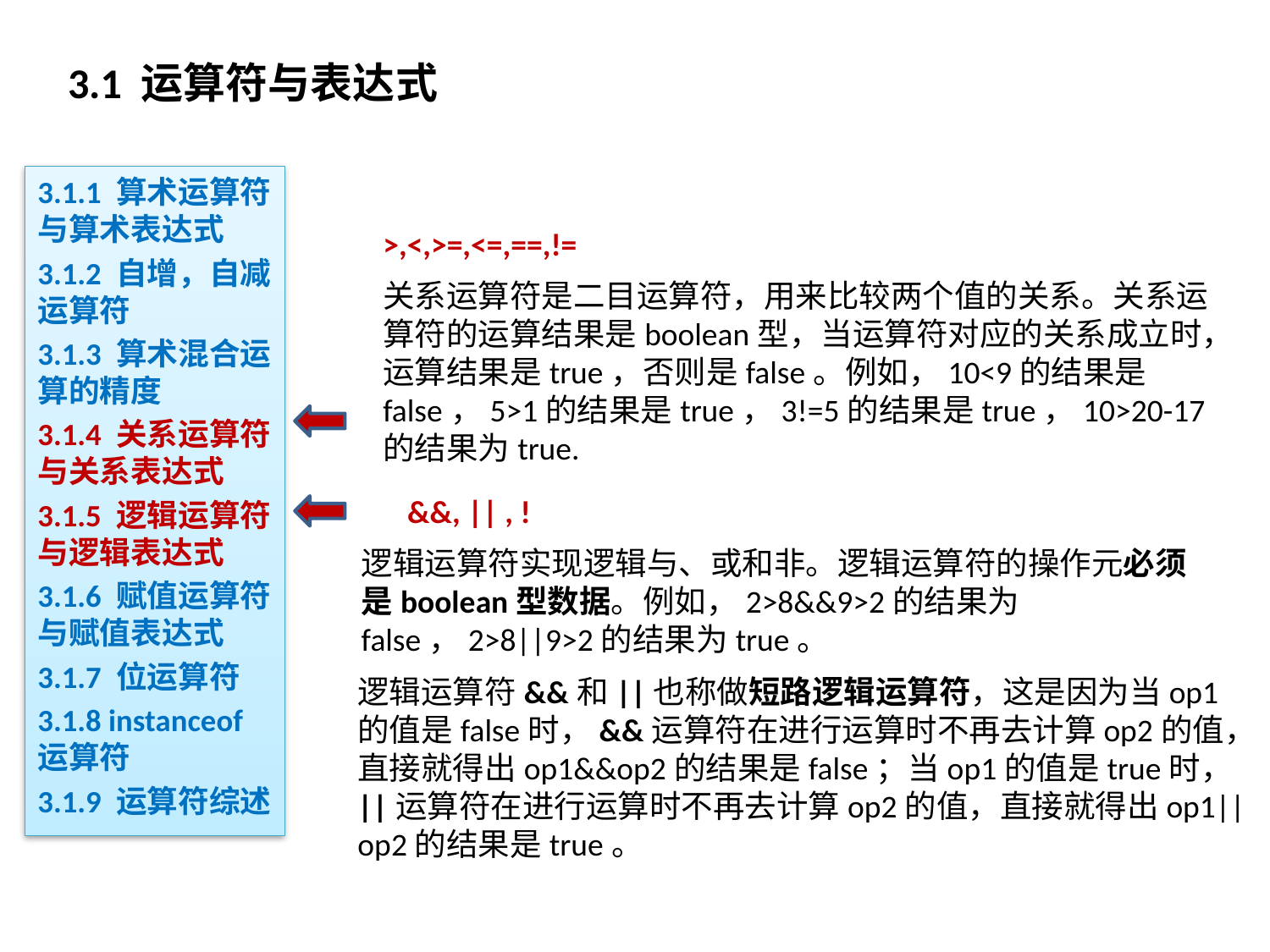

# 3.1 运算符与表达式
3.1.1 算术运算符与算术表达式
3.1.2 自增，自减运算符
3.1.3 算术混合运算的精度
3.1.4 关系运算符与关系表达式
3.1.5 逻辑运算符与逻辑表达式
3.1.6 赋值运算符与赋值表达式
3.1.7 位运算符
3.1.8 instanceof 运算符
3.1.9 运算符综述

>,<,>=,<=,==,!=
关系运算符是二目运算符，用来比较两个值的关系。关系运算符的运算结果是boolean型，当运算符对应的关系成立时，运算结果是true，否则是false。例如，10<9的结果是false，5>1的结果是true，3!=5的结果是true，10>20-17的结果为true.

&&, || , !

逻辑运算符实现逻辑与、或和非。逻辑运算符的操作元必须是boolean型数据。例如，2>8&&9>2的结果为false，2>8||9>2的结果为true。
逻辑运算符&&和||也称做短路逻辑运算符，这是因为当op1的值是false时，&&运算符在进行运算时不再去计算op2的值，直接就得出op1&&op2的结果是false；当op1的值是true时，||运算符在进行运算时不再去计算op2的值，直接就得出op1||op2的结果是true。